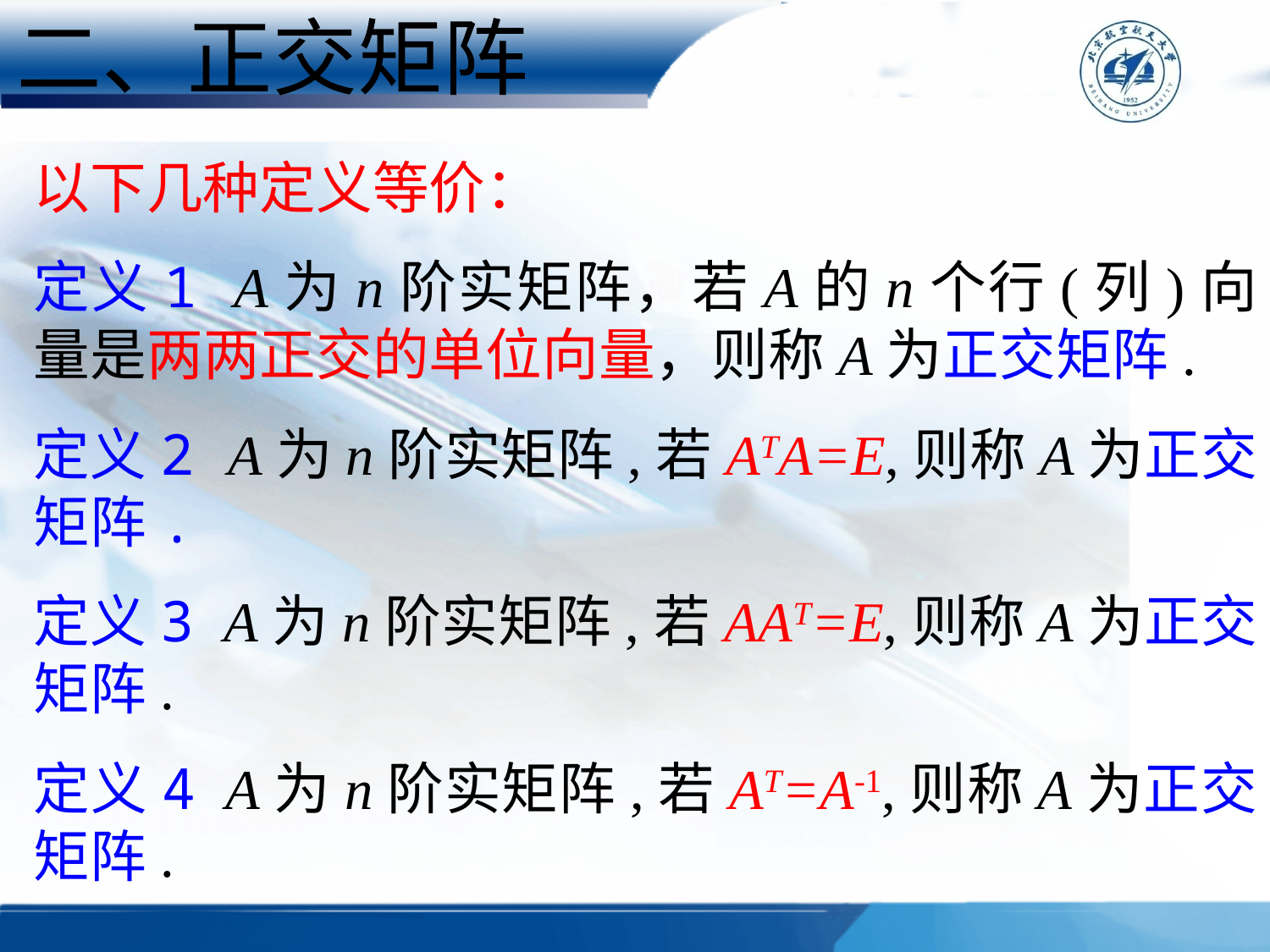

二、正交矩阵
以下几种定义等价：
定义1 A为n阶实矩阵，若A的n个行(列)向量是两两正交的单位向量，则称A为正交矩阵.
定义2 A为n阶实矩阵,若ATA=E,则称A为正交矩阵.
定义3  A为n阶实矩阵,若AAT=E,则称A为正交矩阵.
定义4  A为n阶实矩阵,若AT=A-1,则称A为正交矩阵.